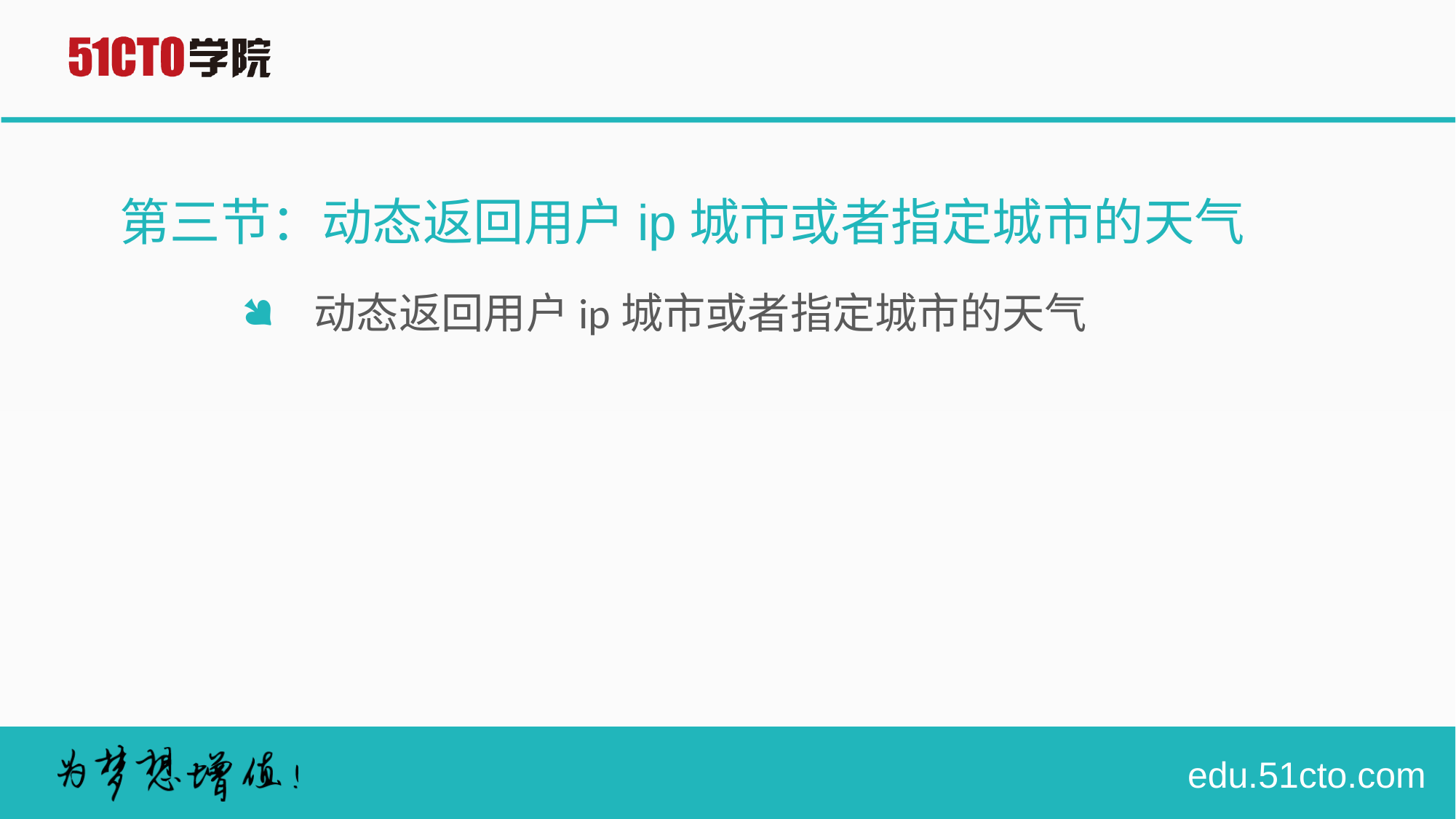

# 第三节：动态返回用户ip城市或者指定城市的天气
动态返回用户ip城市或者指定城市的天气